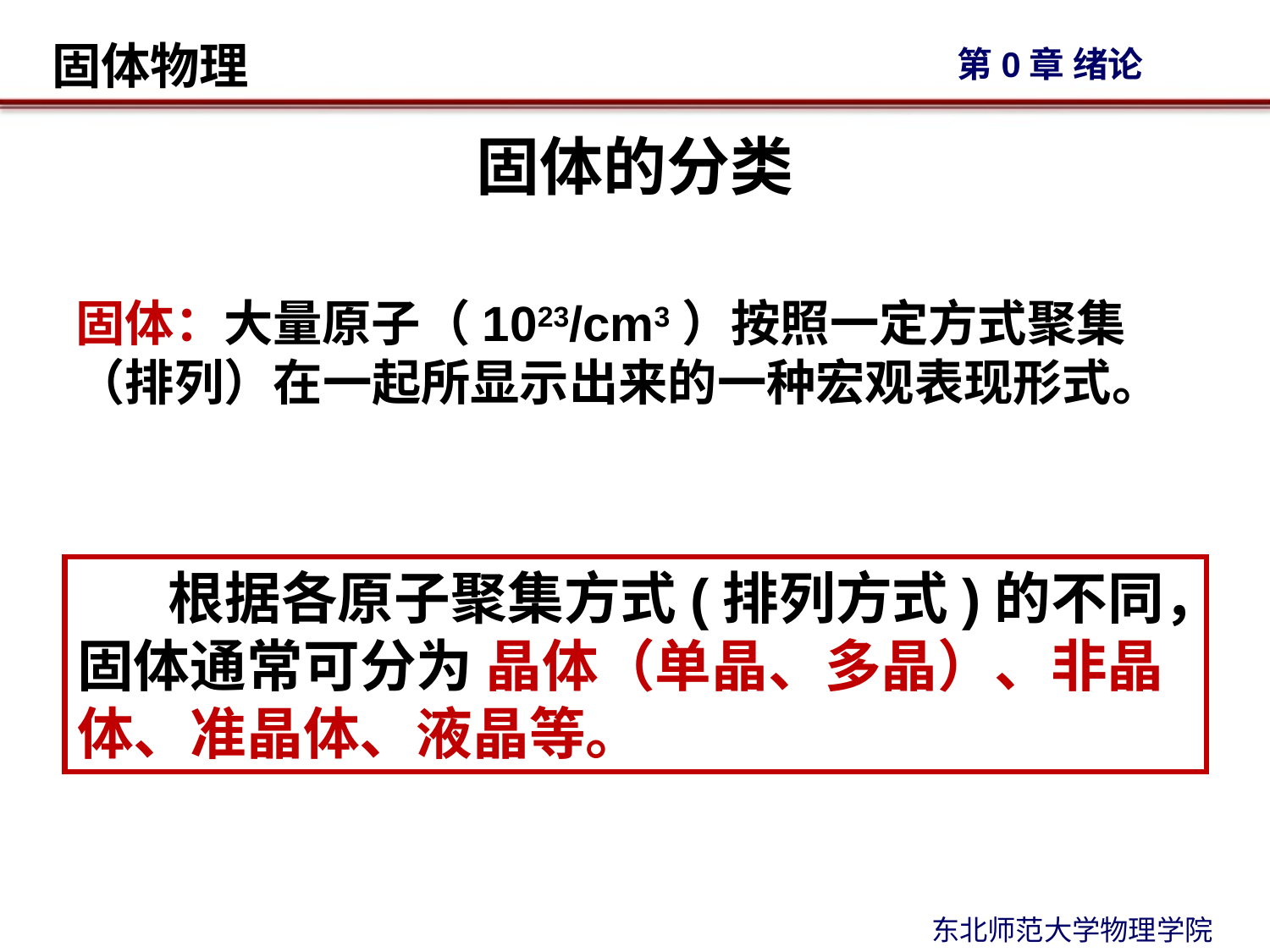

# 固体的分类
固体：大量原子（1023/cm3）按照一定方式聚集（排列）在一起所显示出来的一种宏观表现形式。
      根据各原子聚集方式(排列方式)的不同，固体通常可分为 晶体（单晶、多晶）、非晶体、准晶体、液晶等。